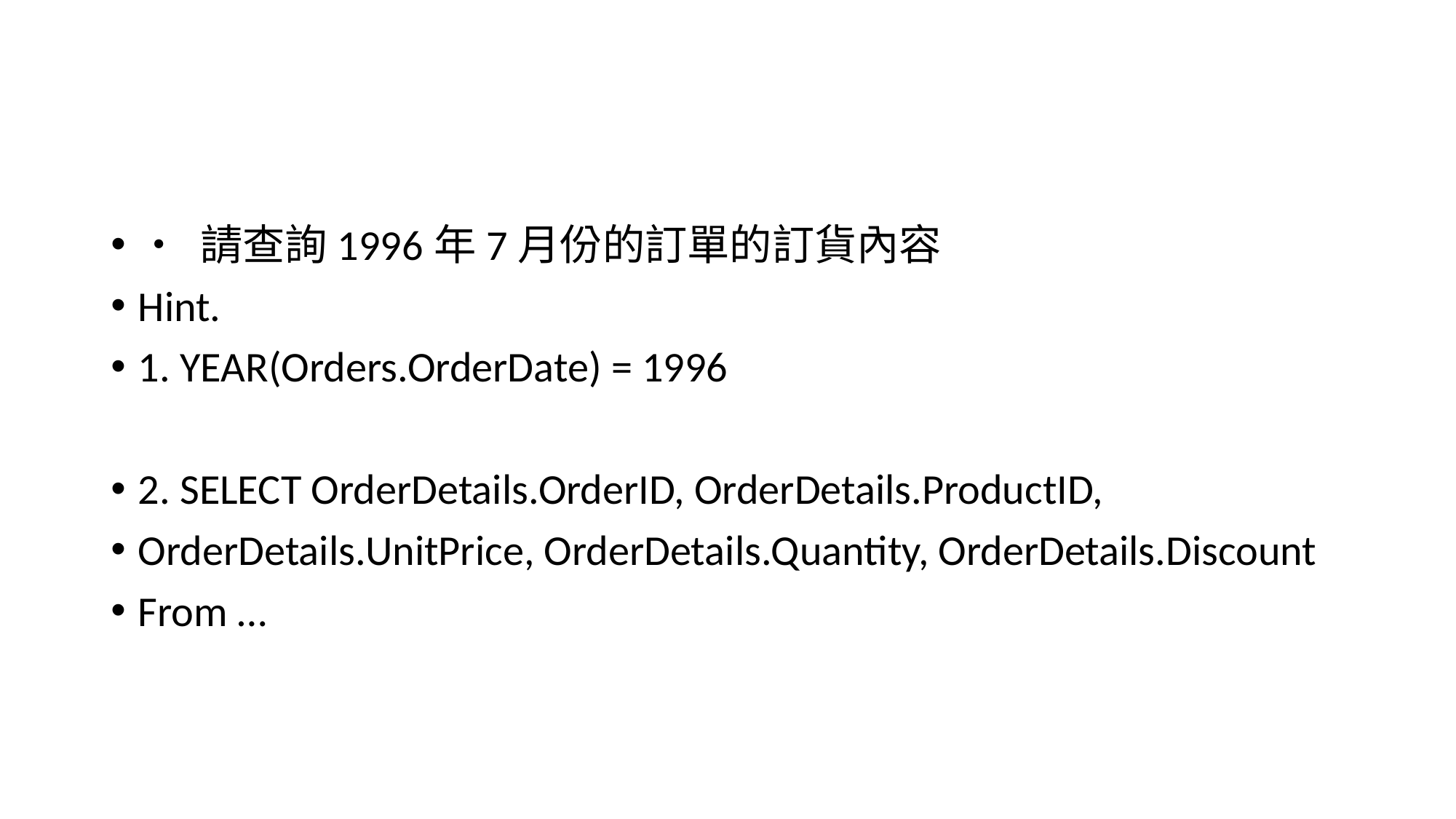

#
• 請查詢1996年7月份的訂單的訂貨內容
Hint.
1. YEAR(Orders.OrderDate) = 1996

2. SELECT OrderDetails.OrderID, OrderDetails.ProductID,
OrderDetails.UnitPrice, OrderDetails.Quantity, OrderDetails.Discount
From …